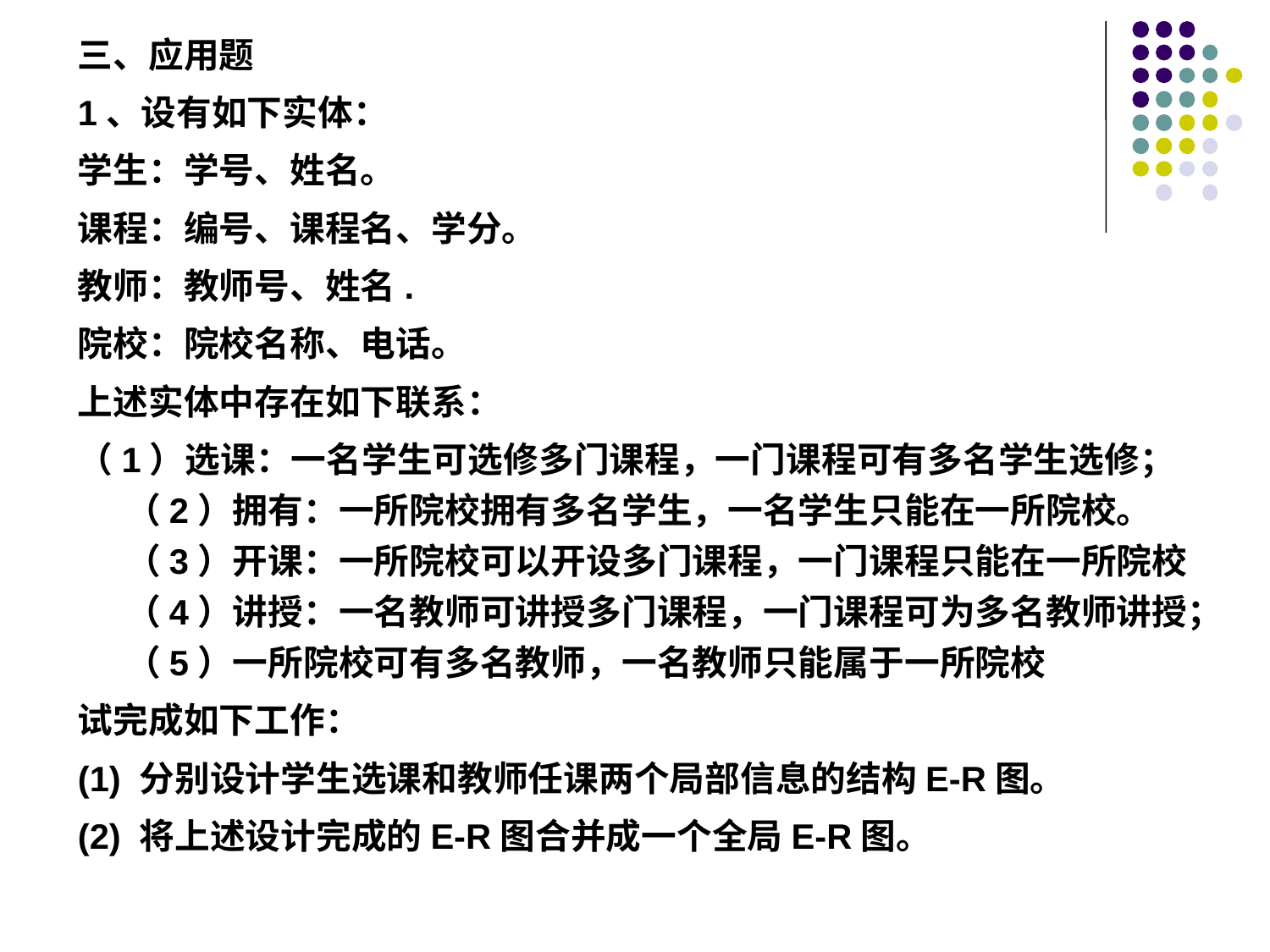

三、应用题
1、设有如下实体：
学生：学号、姓名。
课程：编号、课程名、学分。
教师：教师号、姓名.
院校：院校名称、电话。
上述实体中存在如下联系：
（1）选课：一名学生可选修多门课程，一门课程可有多名学生选修；（2）拥有：一所院校拥有多名学生，一名学生只能在一所院校。（3）开课：一所院校可以开设多门课程，一门课程只能在一所院校（4）讲授：一名教师可讲授多门课程，一门课程可为多名教师讲授；（5）一所院校可有多名教师，一名教师只能属于一所院校
试完成如下工作：
(1) 分别设计学生选课和教师任课两个局部信息的结构E-R图。
(2) 将上述设计完成的E-R图合并成一个全局E-R图。